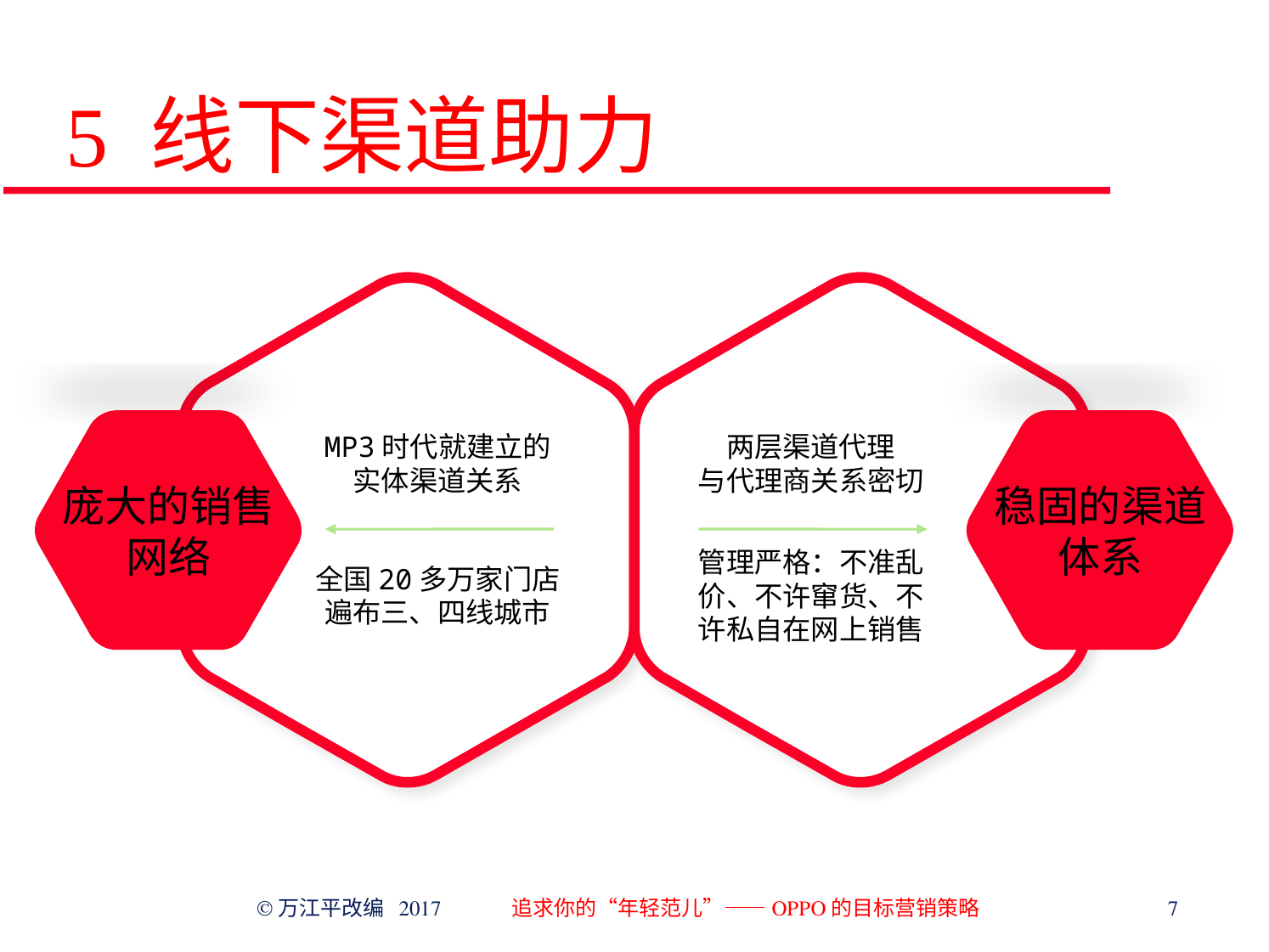

# 5 线下渠道助力

庞大的销售网络
稳固的渠道体系
MP3时代就建立的实体渠道关系
两层渠道代理
与代理商关系密切

管理严格：不准乱价、不许窜货、不许私自在网上销售
全国20多万家门店
遍布三、四线城市